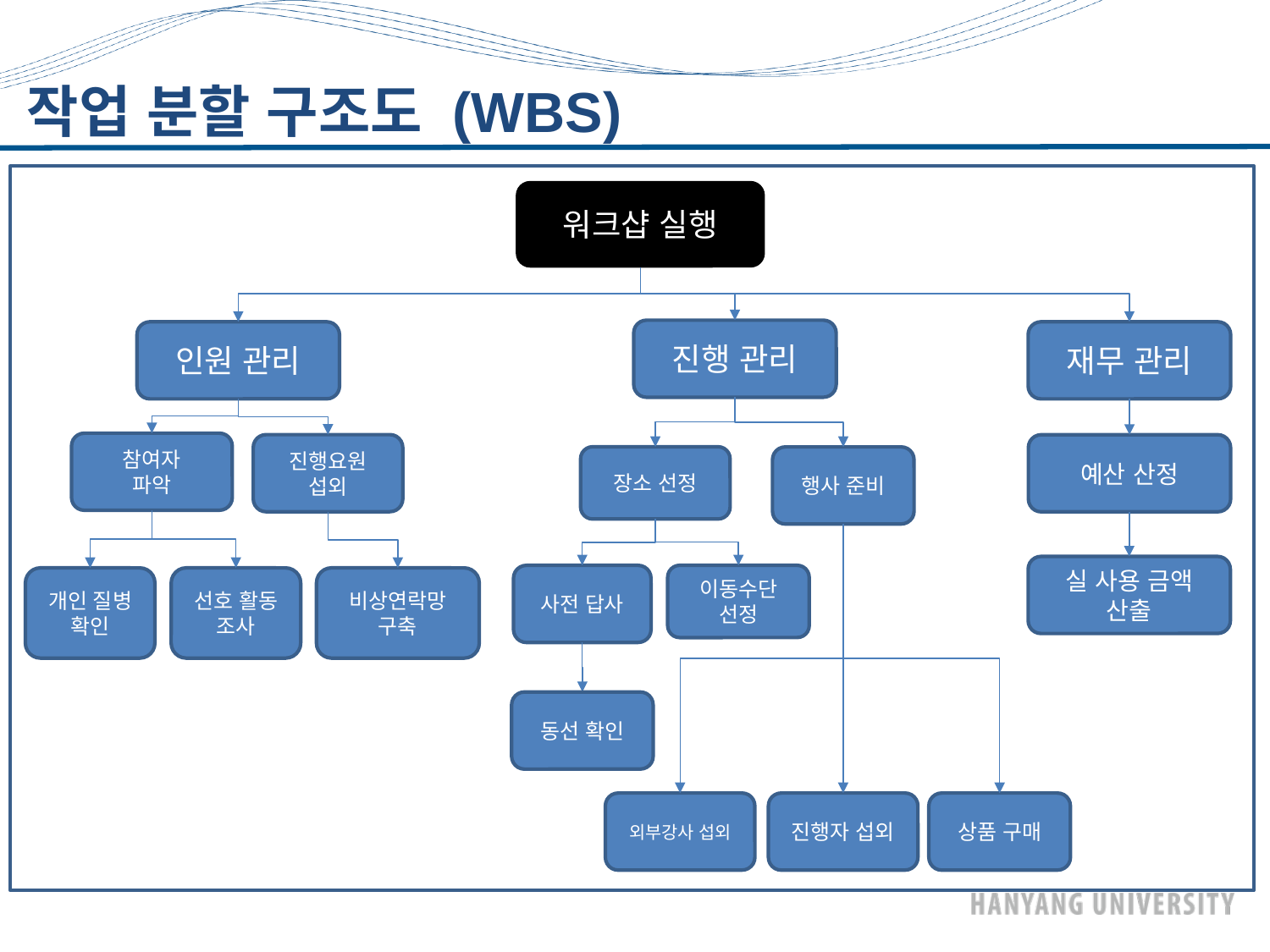

# 작업 분할 구조도 (WBS)

워크샵 실행
진행 관리
인원 관리
재무 관리
참여자
파악
진행요원
섭외
예산 산정
장소 선정
행사 준비
실 사용 금액
산출
사전 답사
이동수단
선정
개인 질병 확인
선호 활동 조사
비상연락망 구축
동선 확인
외부강사 섭외
진행자 섭외
상품 구매